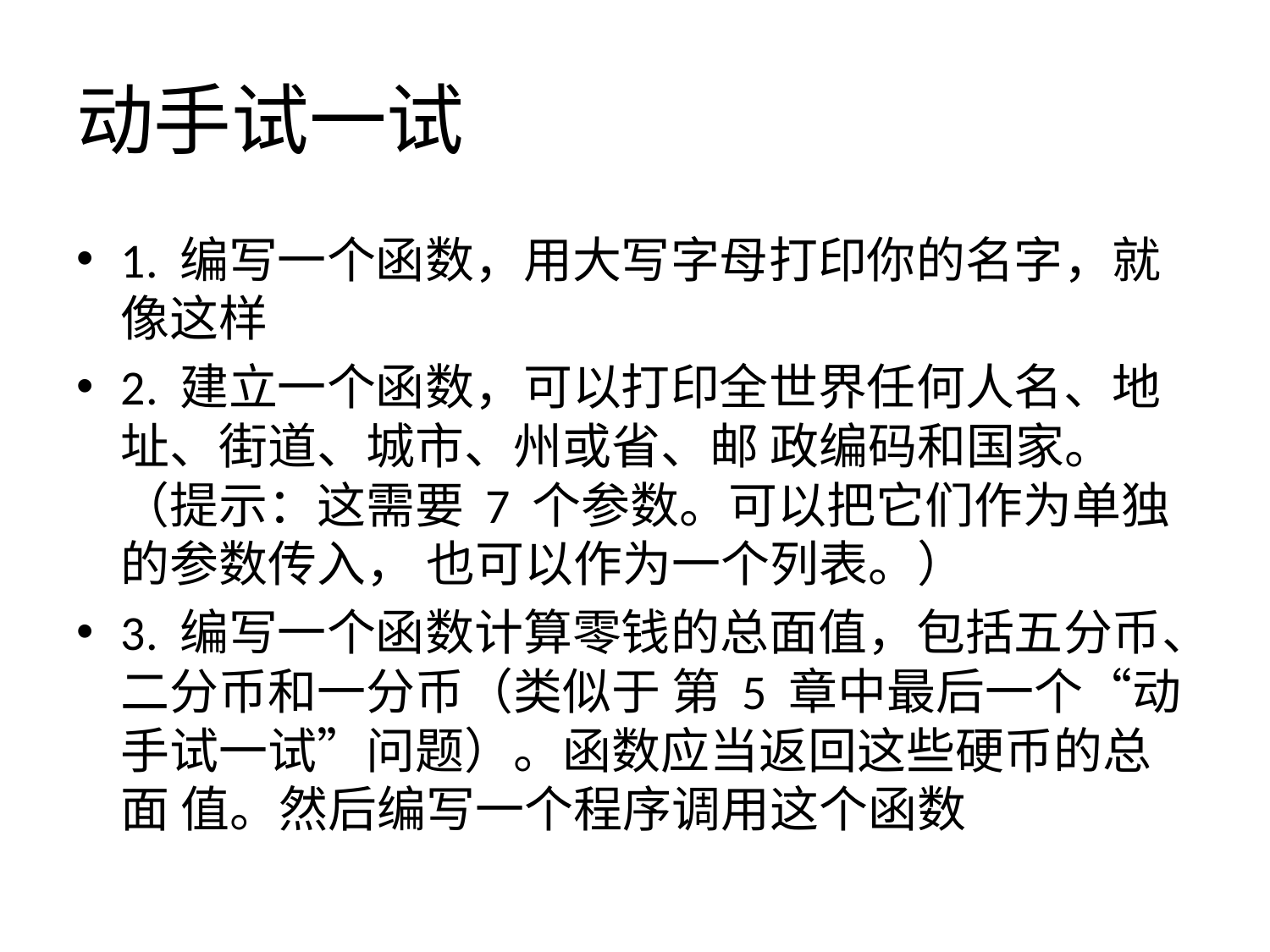

# 动手试一试
1. 编写一个函数，用大写字母打印你的名字，就像这样
2. 建立一个函数，可以打印全世界任何人名、地址、街道、城市、州或省、邮 政编码和国家。（提示：这需要 7 个参数。可以把它们作为单独的参数传入， 也可以作为一个列表。）
3. 编写一个函数计算零钱的总面值，包括五分币、二分币和一分币（类似于 第 5 章中最后一个“动手试一试”问题）。函数应当返回这些硬币的总面 值。然后编写一个程序调用这个函数